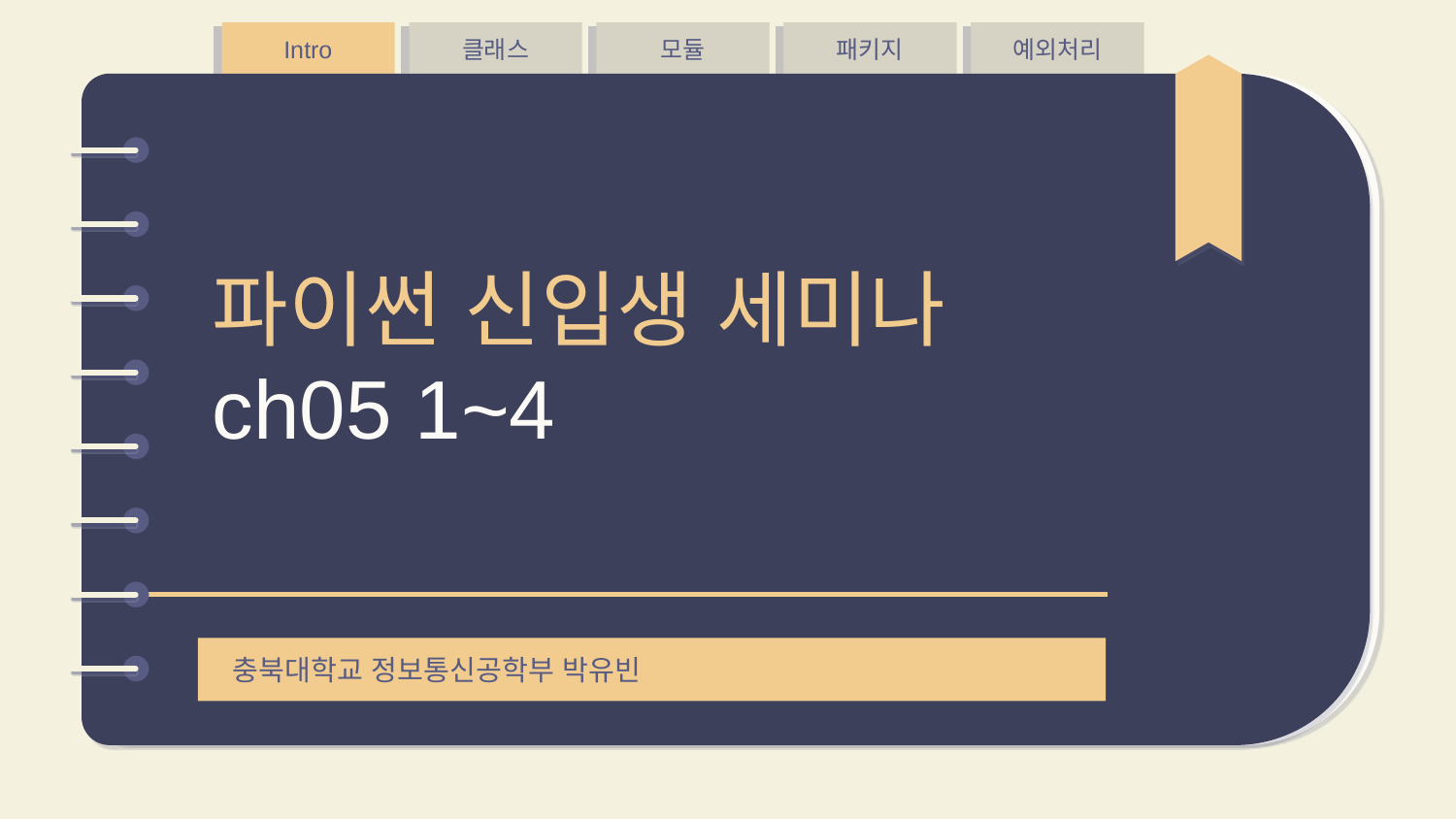

# 파이썬 신입생 세미나 ch05 1~4
충북대학교 정보통신공학부 박유빈